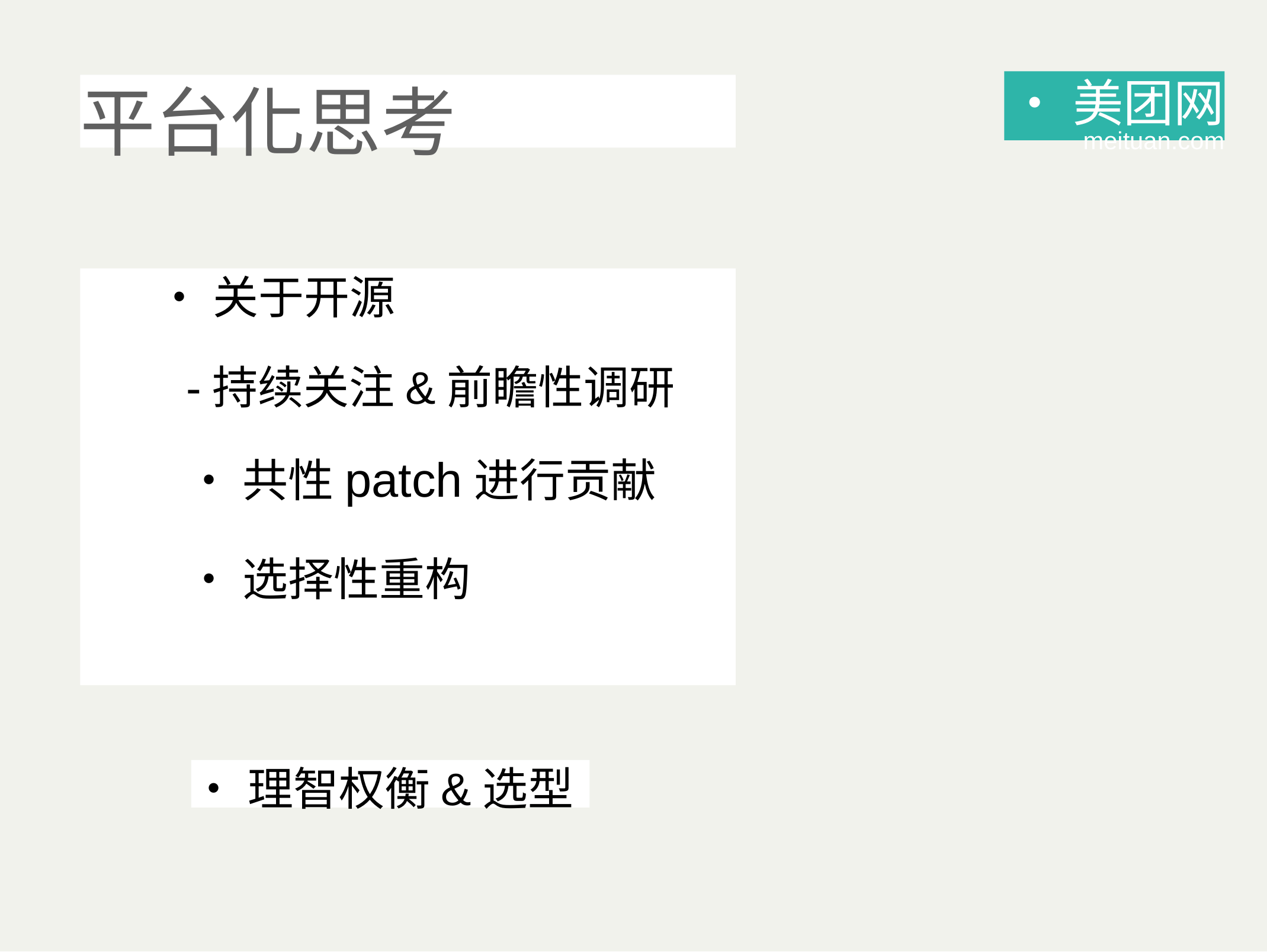

•美团网
meituan.com
平台化思考
•关于开源
-持续关注&前瞻性调研
•共性patch进行贡献
•选择性重构
•理智权衡&选型